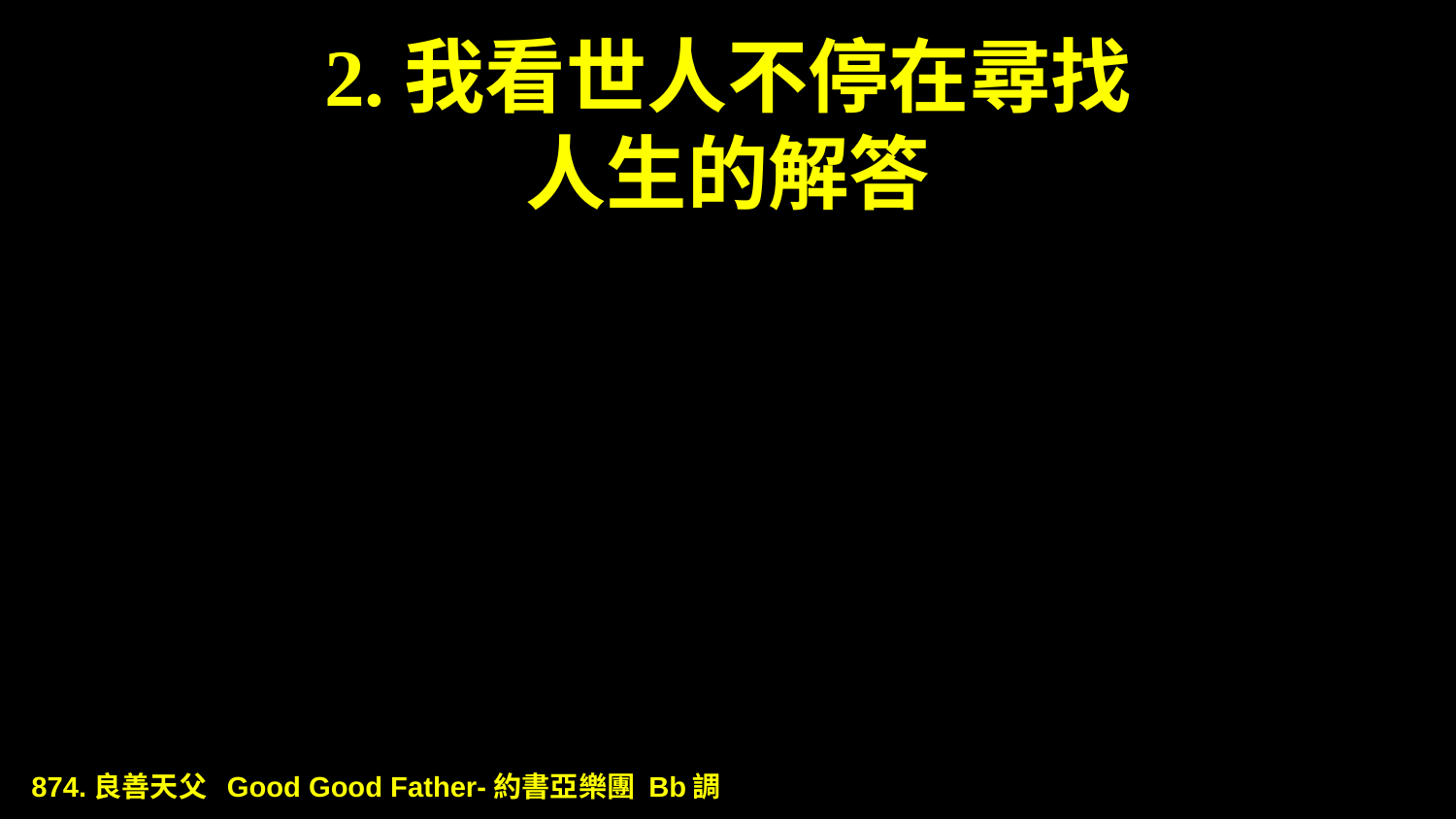

# 2.我看世人不停在尋找 人生的解答
874.良善天父  Good Good Father-約書亞樂團 Bb調